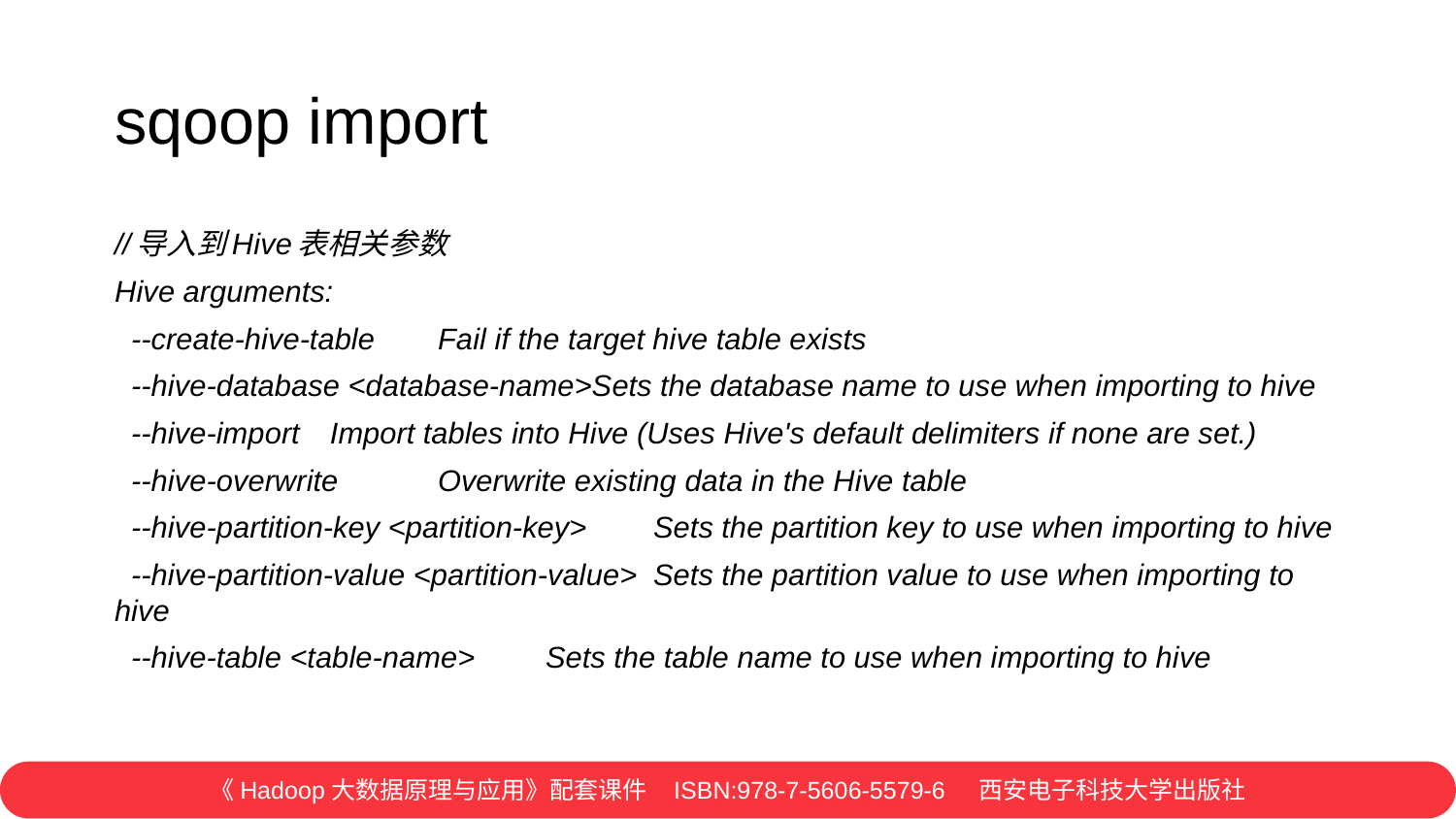

# sqoop import
//导入到Hive表相关参数
Hive arguments:
  --create-hive-table		Fail if the target hive table exists
  --hive-database <database-name>Sets the database name to use when importing to hive
  --hive-import		Import tables into Hive (Uses Hive's default delimiters if none are set.)
  --hive-overwrite		Overwrite existing data in the Hive table
  --hive-partition-key <partition-key>	Sets the partition key to use when importing to hive
  --hive-partition-value <partition-value>	Sets the partition value to use when importing to hive
  --hive-table <table-name>		Sets the table name to use when importing to hive